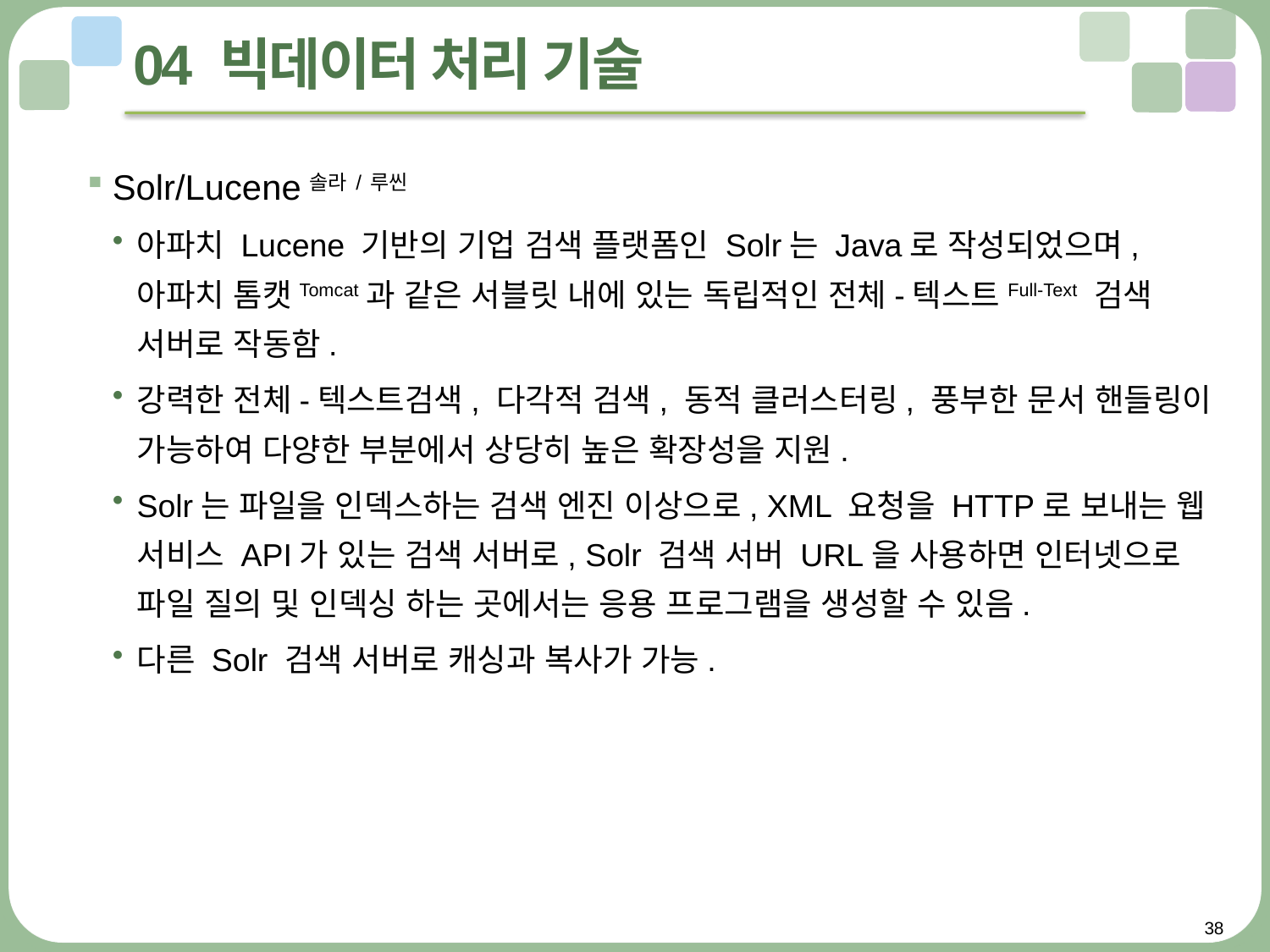

# 04 빅데이터 처리 기술
Solr/Lucene솔라/루씬
아파치 Lucene 기반의 기업 검색 플랫폼인 Solr는 Java로 작성되었으며, 아파치 톰캣Tomcat과 같은 서블릿 내에 있는 독립적인 전체-텍스트Full-Text 검색 서버로 작동함.
강력한 전체-텍스트검색, 다각적 검색, 동적 클러스터링, 풍부한 문서 핸들링이 가능하여 다양한 부분에서 상당히 높은 확장성을 지원.
Solr는 파일을 인덱스하는 검색 엔진 이상으로, XML 요청을 HTTP로 보내는 웹 서비스 API가 있는 검색 서버로, Solr 검색 서버 URL을 사용하면 인터넷으로 파일 질의 및 인덱싱 하는 곳에서는 응용 프로그램을 생성할 수 있음.
다른 Solr 검색 서버로 캐싱과 복사가 가능.